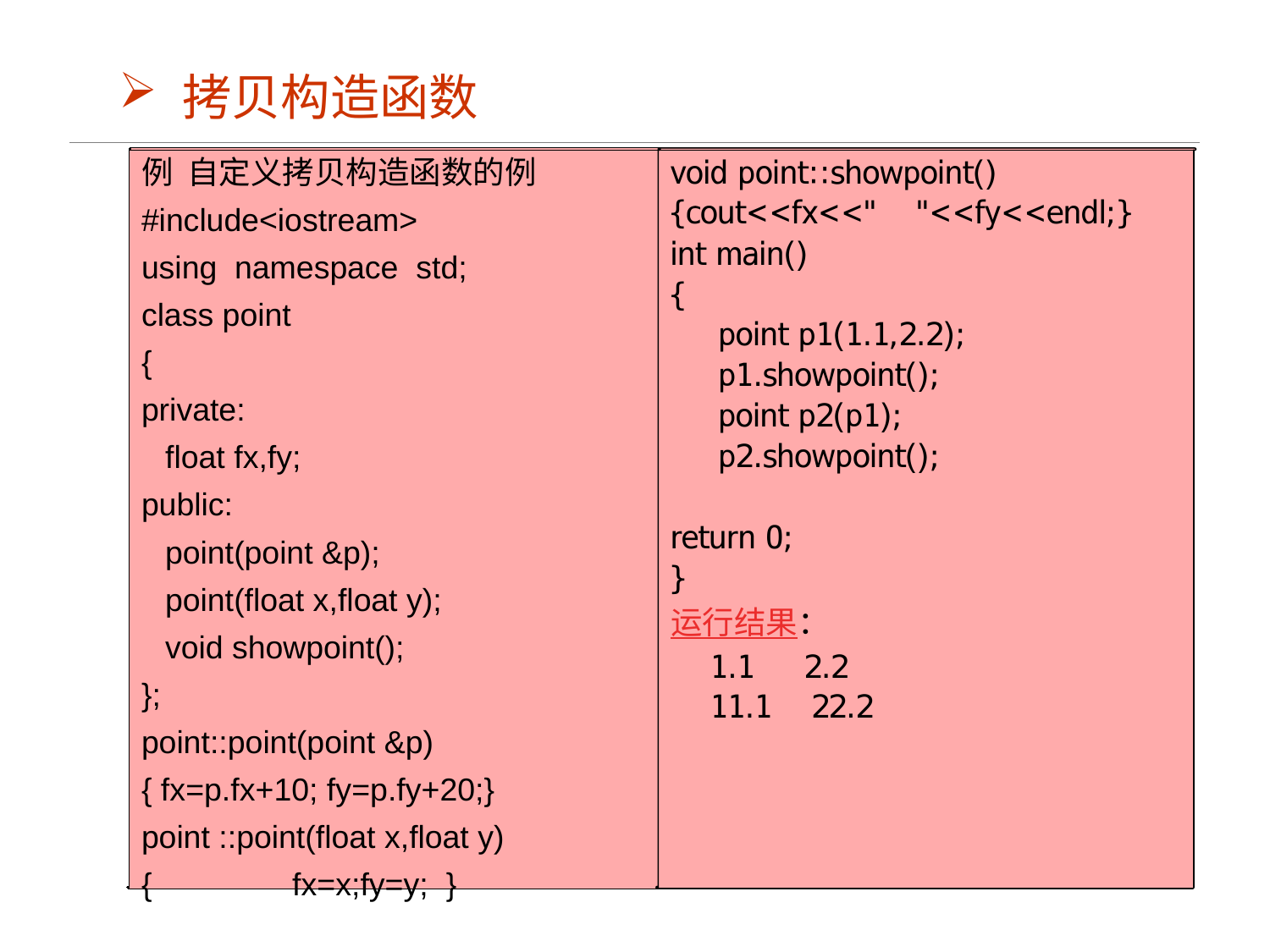

拷贝构造函数
例  自定义拷贝构造函数的例
#include<iostream>
using  namespace  std;
class point
{
private:
	float fx,fy;
public:
	point(point &p);
	point(float x,float y);
	void showpoint();
};
point::point(point &p)
{ fx=p.fx+10; fy=p.fy+20;}
point ::point(float x,float y)
{  	fx=x;fy=y;  }
void point::showpoint()
{cout<<fx<<"    "<<fy<<endl;}
int main()
{
	point p1(1.1,2.2);
	p1.showpoint();
	point p2(p1);
	p2.showpoint();

return 0;
}
运行结果：
    1.1     2.2
    11.1    22.2

32